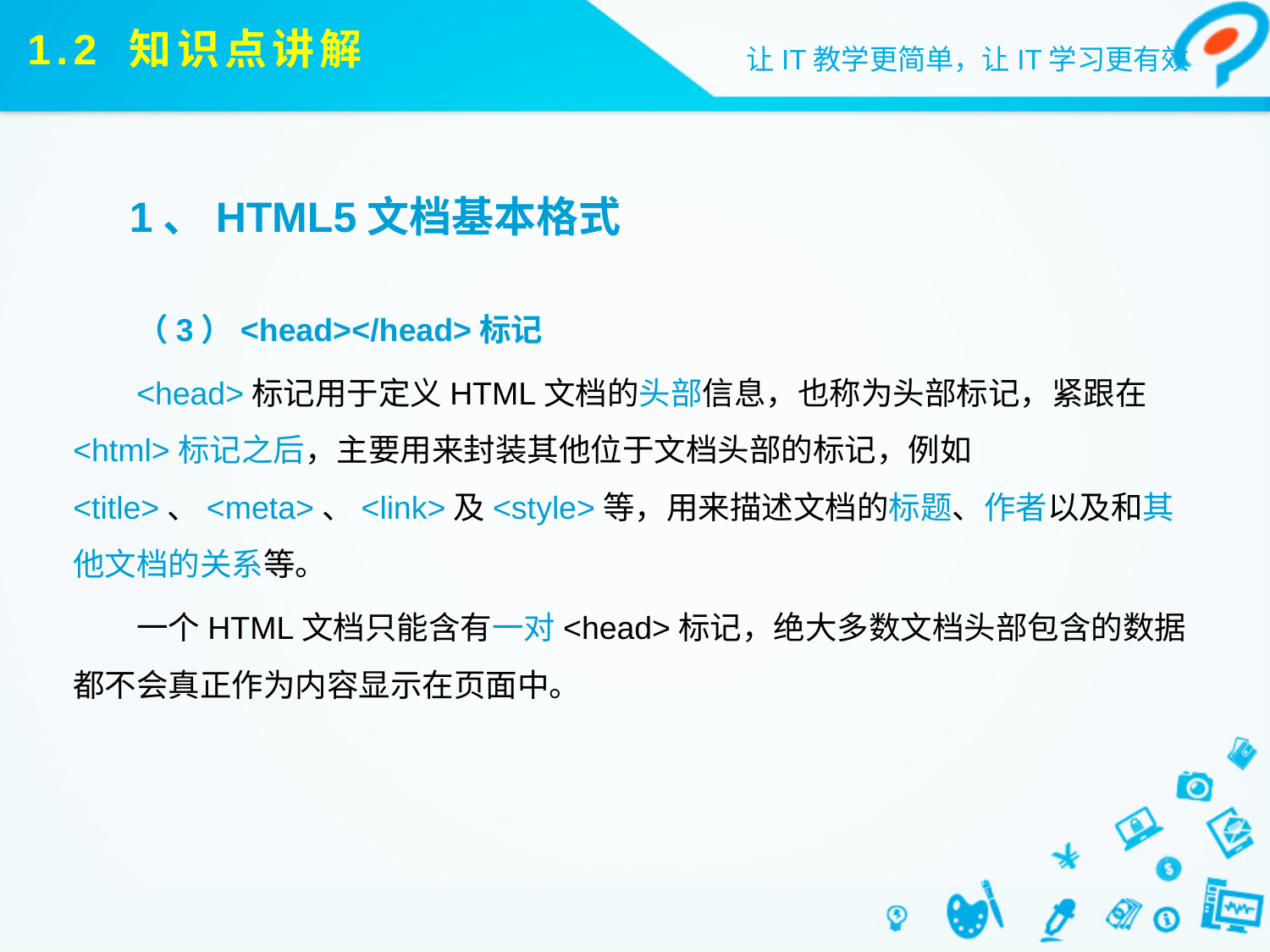

# 1.2 知识点讲解
1、HTML5文档基本格式
（3）<head></head>标记
<head>标记用于定义HTML文档的头部信息，也称为头部标记，紧跟在<html>标记之后，主要用来封装其他位于文档头部的标记，例如<title>、<meta>、<link>及<style>等，用来描述文档的标题、作者以及和其他文档的关系等。
一个HTML文档只能含有一对<head>标记，绝大多数文档头部包含的数据都不会真正作为内容显示在页面中。